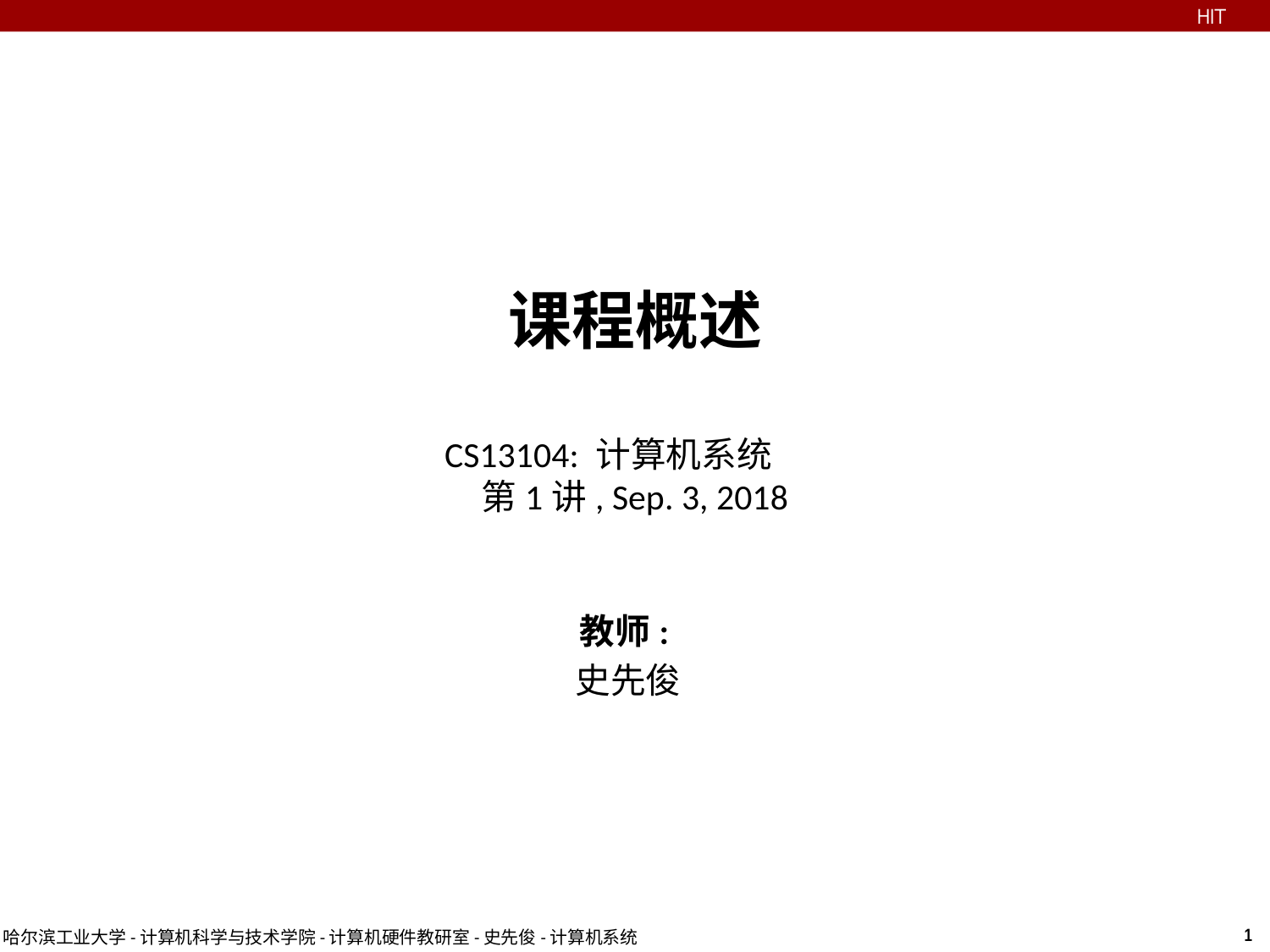

HIT
课程概述
CS13104: 计算机系统
第1讲, Sep. 3, 2018
教师:
史先俊